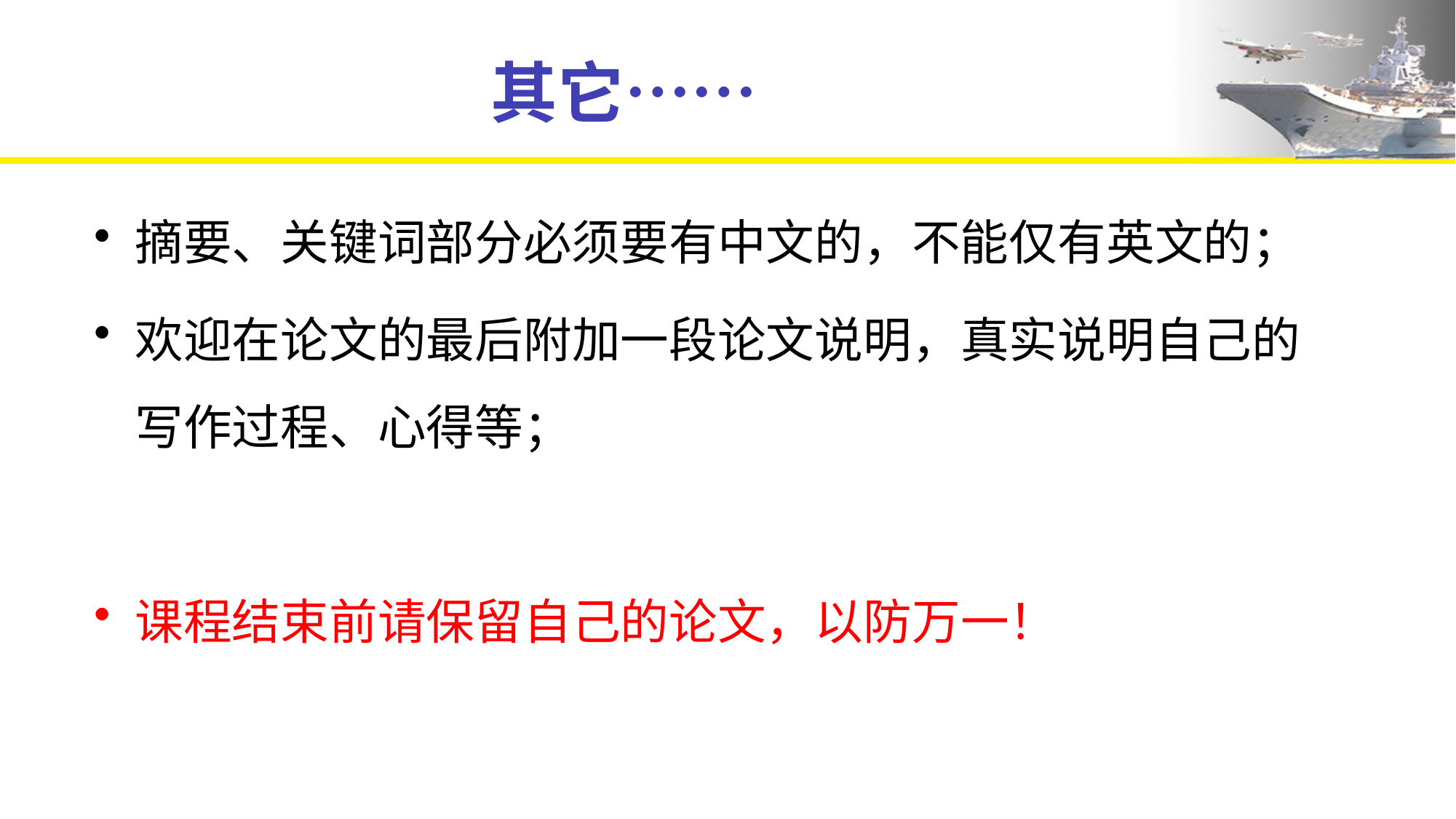

# 其它……
摘要、关键词部分必须要有中文的，不能仅有英文的；
欢迎在论文的最后附加一段论文说明，真实说明自己的写作过程、心得等；

课程结束前请保留自己的论文，以防万一！